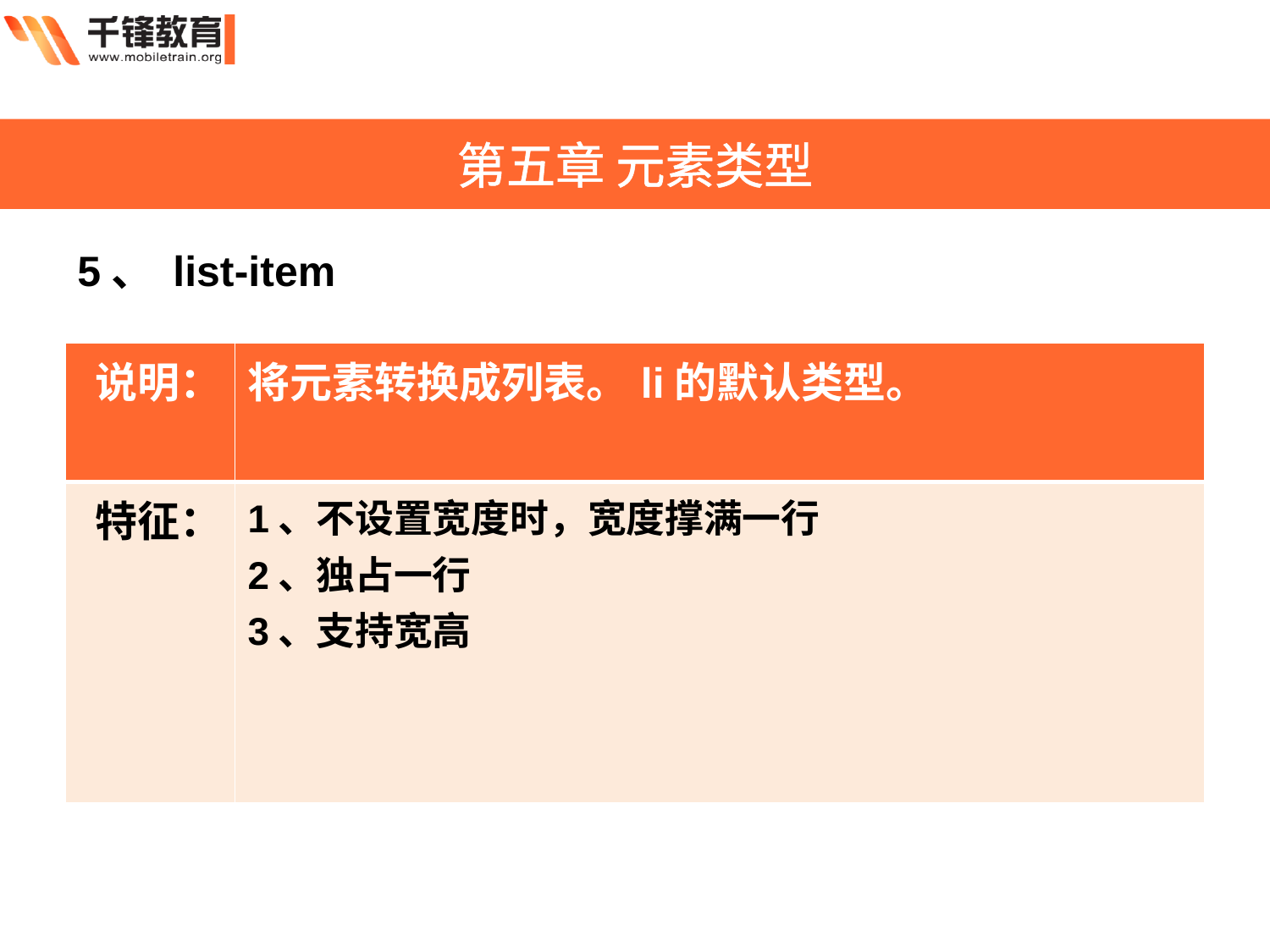

第五章 元素类型
5、 list-item
| 说明： | 将元素转换成列表。li的默认类型。 |
| --- | --- |
| 特征： | 1、不设置宽度时，宽度撑满一行 2、独占一行 3、支持宽高 |